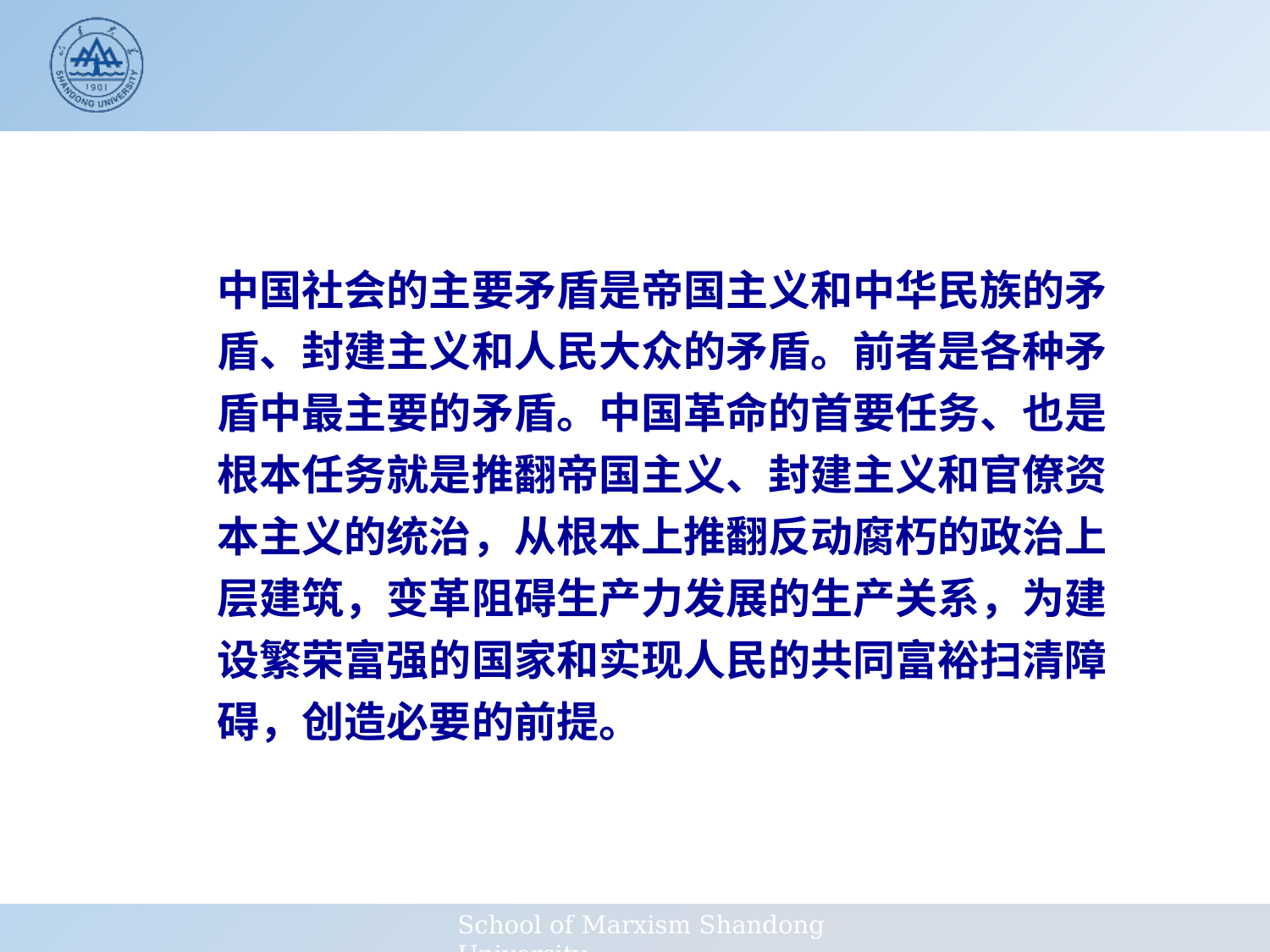

中国社会的主要矛盾是帝国主义和中华民族的矛盾、封建主义和人民大众的矛盾。前者是各种矛盾中最主要的矛盾。中国革命的首要任务、也是根本任务就是推翻帝国主义、封建主义和官僚资本主义的统治，从根本上推翻反动腐朽的政治上层建筑，变革阻碍生产力发展的生产关系，为建设繁荣富强的国家和实现人民的共同富裕扫清障碍，创造必要的前提。